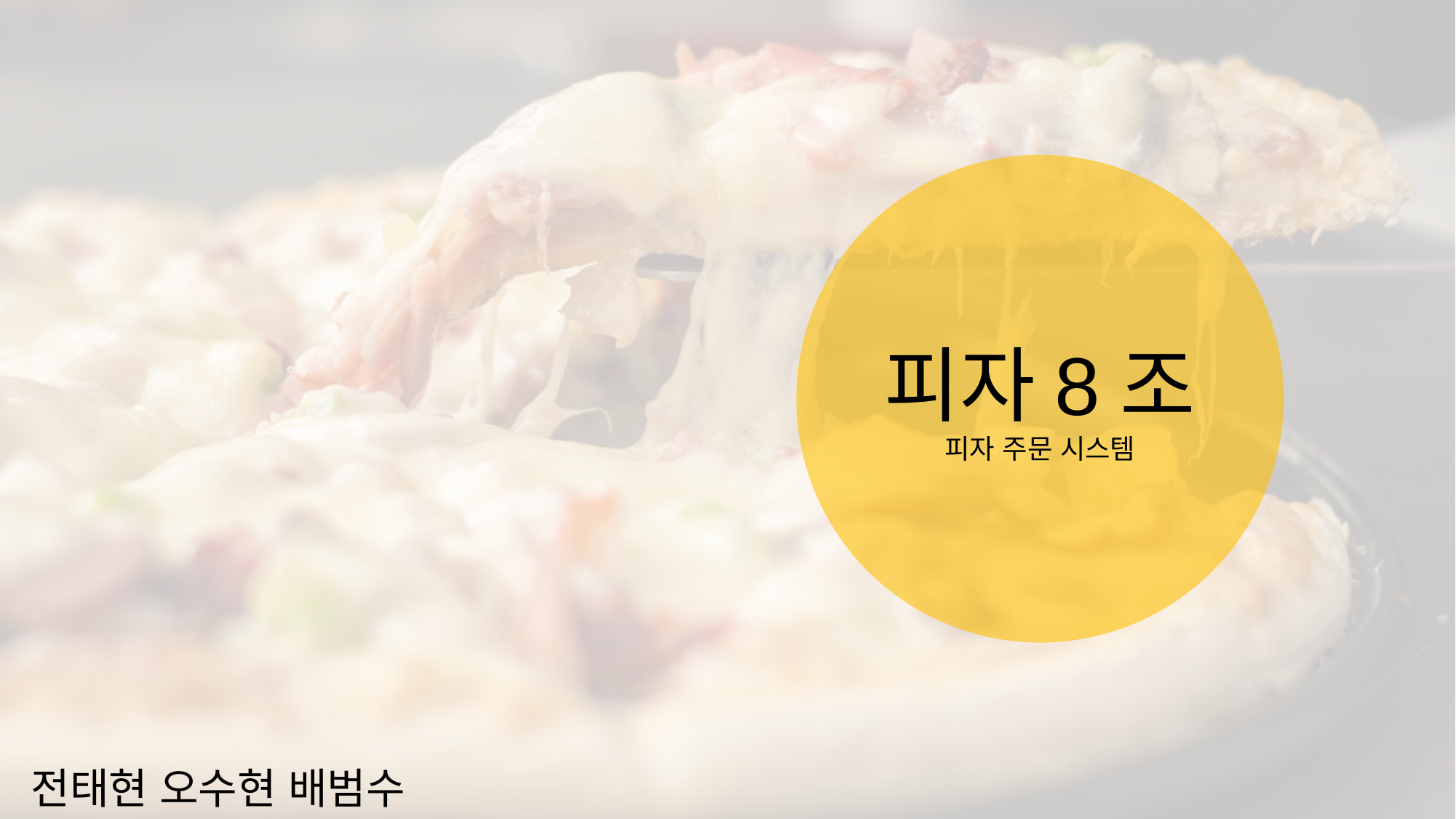

피자8조
피자 주문 시스템
전태현 오수현 배범수